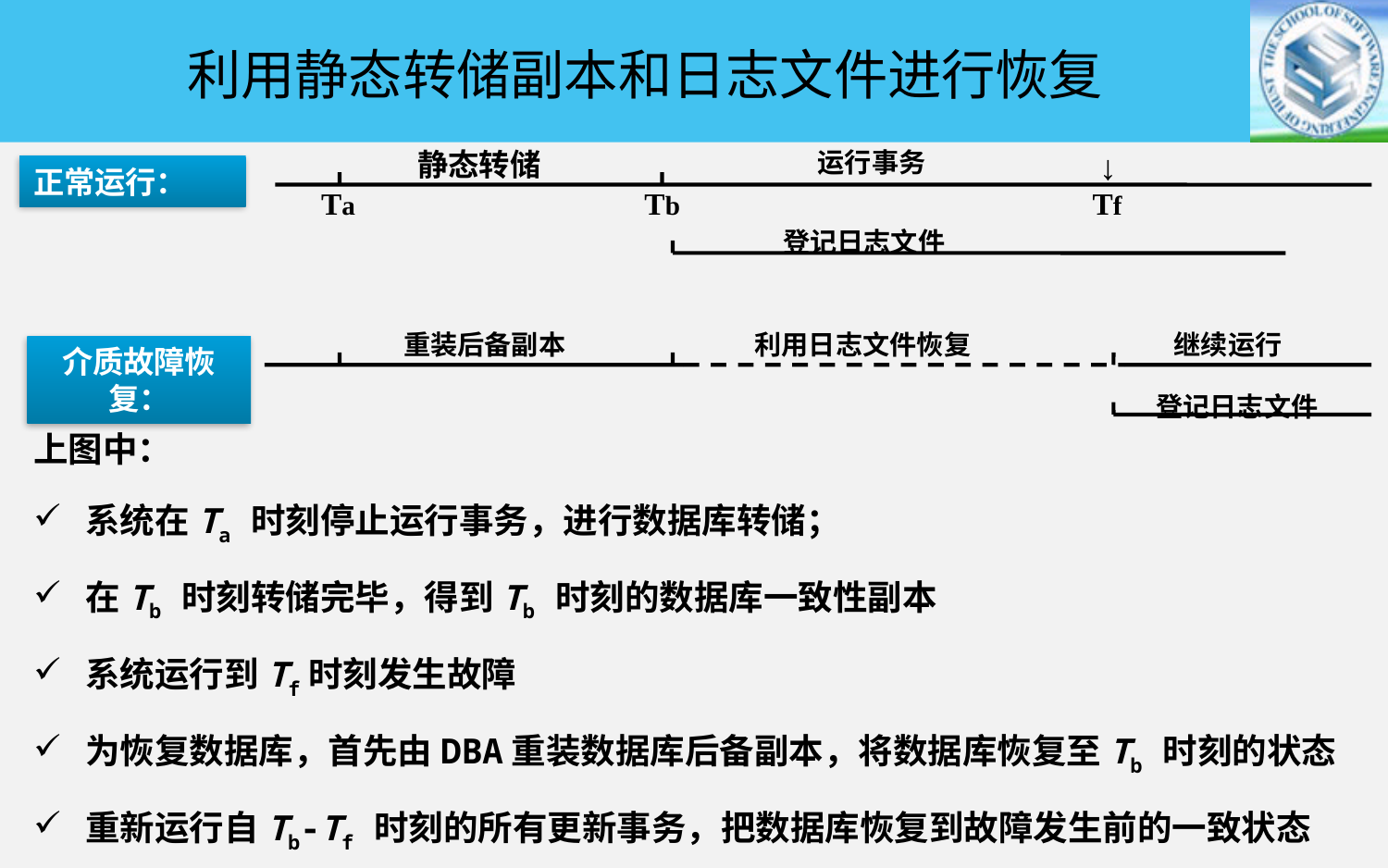

利用静态转储副本和日志文件进行恢复
运行事务
↓
静态转储
正常运行：

Ta
Tb
Tf

登记日志文件

重装后备副本
利用日志文件恢复
继续运行
介质故障恢复：

登记日志文件

上图中：
系统在Ta 时刻停止运行事务，进行数据库转储；
在Tb 时刻转储完毕，得到Tb 时刻的数据库一致性副本
系统运行到Tf时刻发生故障
为恢复数据库，首先由DBA重装数据库后备副本，将数据库恢复至Tb 时刻的状态
重新运行自Tb-Tf 时刻的所有更新事务，把数据库恢复到故障发生前的一致状态